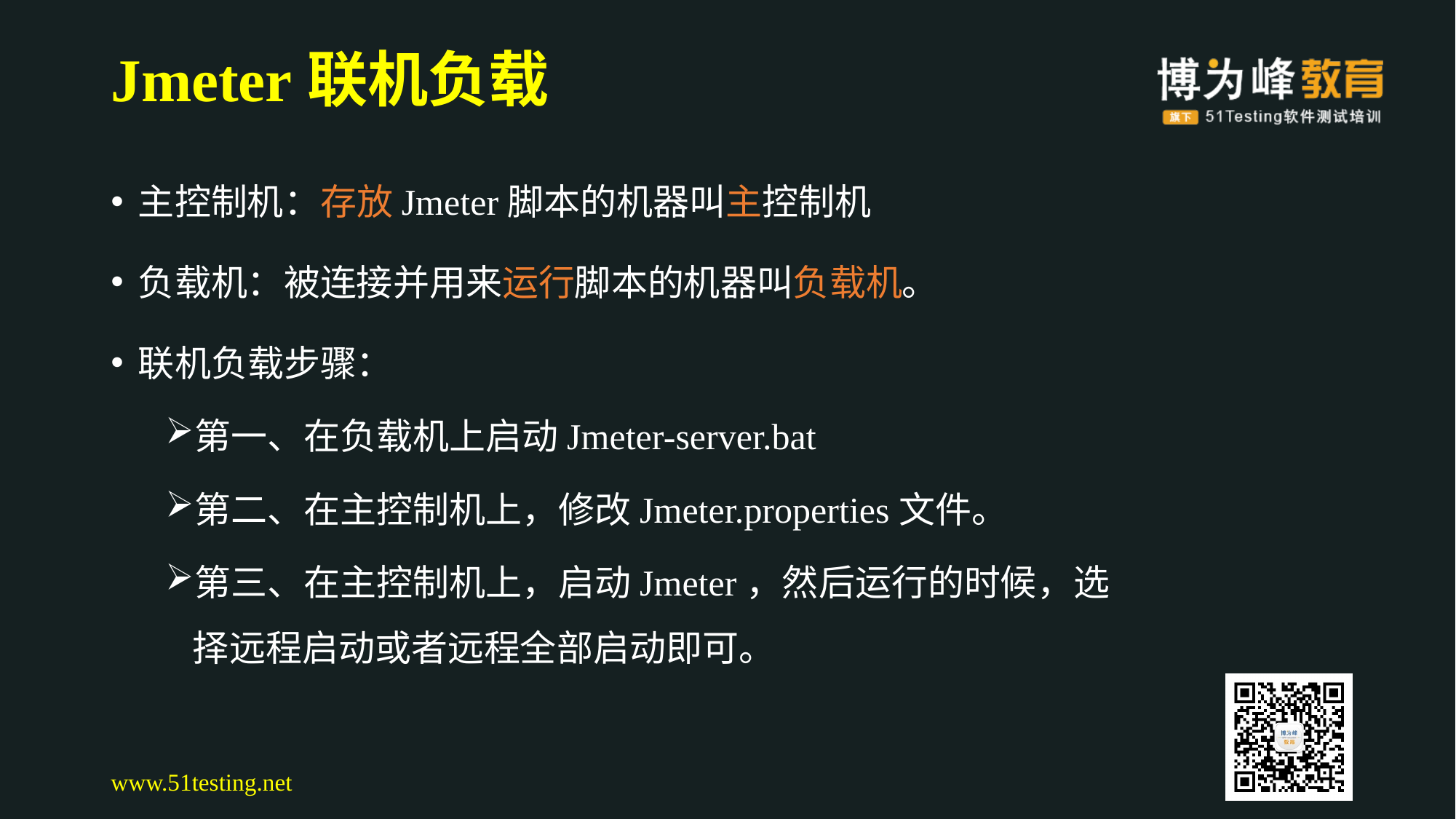

# Jmeter联机负载
主控制机：存放Jmeter脚本的机器叫主控制机
负载机：被连接并用来运行脚本的机器叫负载机。
联机负载步骤：
第一、在负载机上启动Jmeter-server.bat
第二、在主控制机上，修改Jmeter.properties文件。
第三、在主控制机上，启动Jmeter，然后运行的时候，选择远程启动或者远程全部启动即可。

www.51testing.net